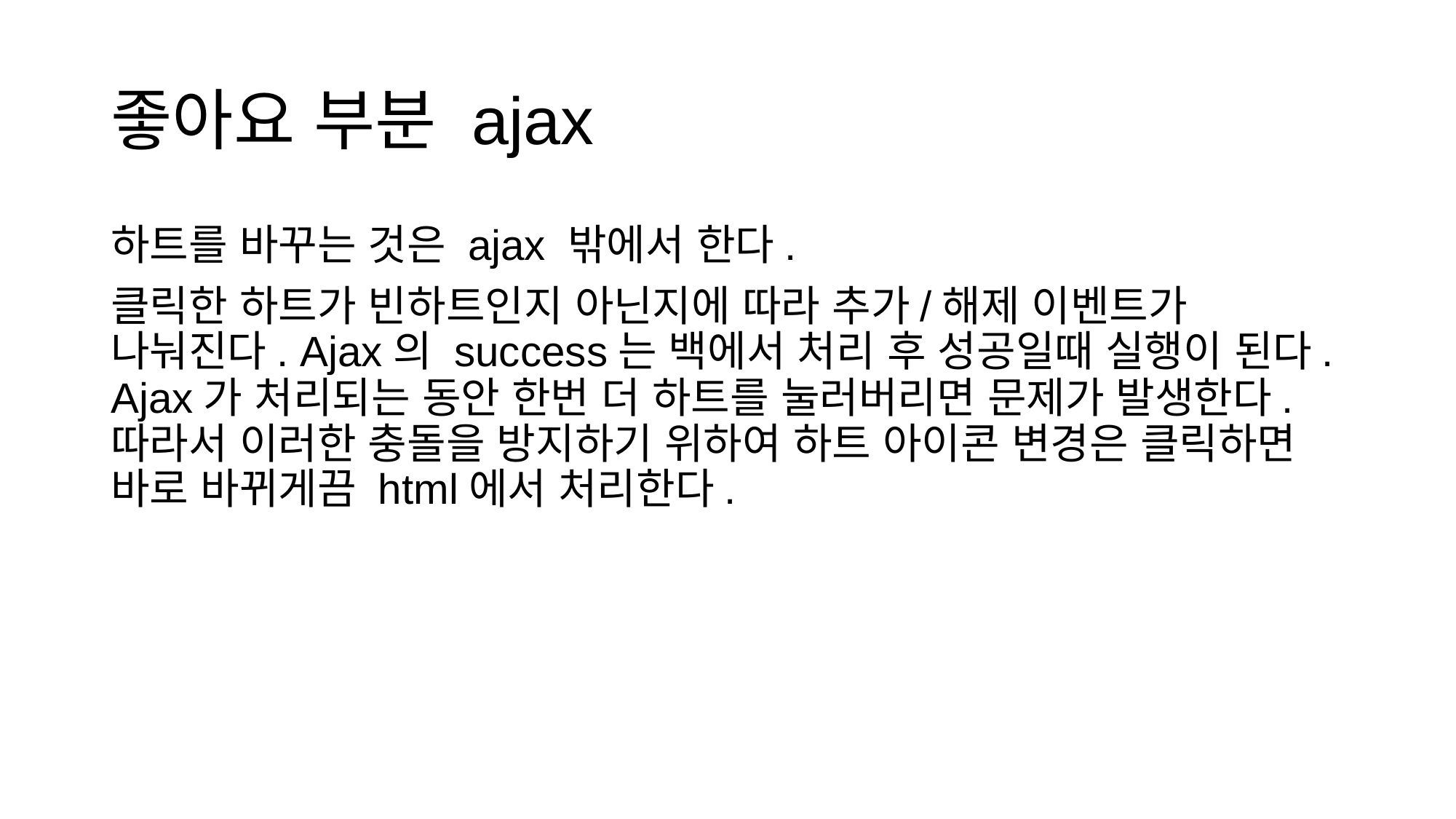

# 좋아요 부분 ajax
하트를 바꾸는 것은 ajax 밖에서 한다.
클릭한 하트가 빈하트인지 아닌지에 따라 추가/해제 이벤트가 나눠진다. Ajax의 success는 백에서 처리 후 성공일때 실행이 된다. Ajax가 처리되는 동안 한번 더 하트를 눌러버리면 문제가 발생한다.  따라서 이러한 충돌을 방지하기 위하여 하트 아이콘 변경은 클릭하면 바로 바뀌게끔 html에서 처리한다.